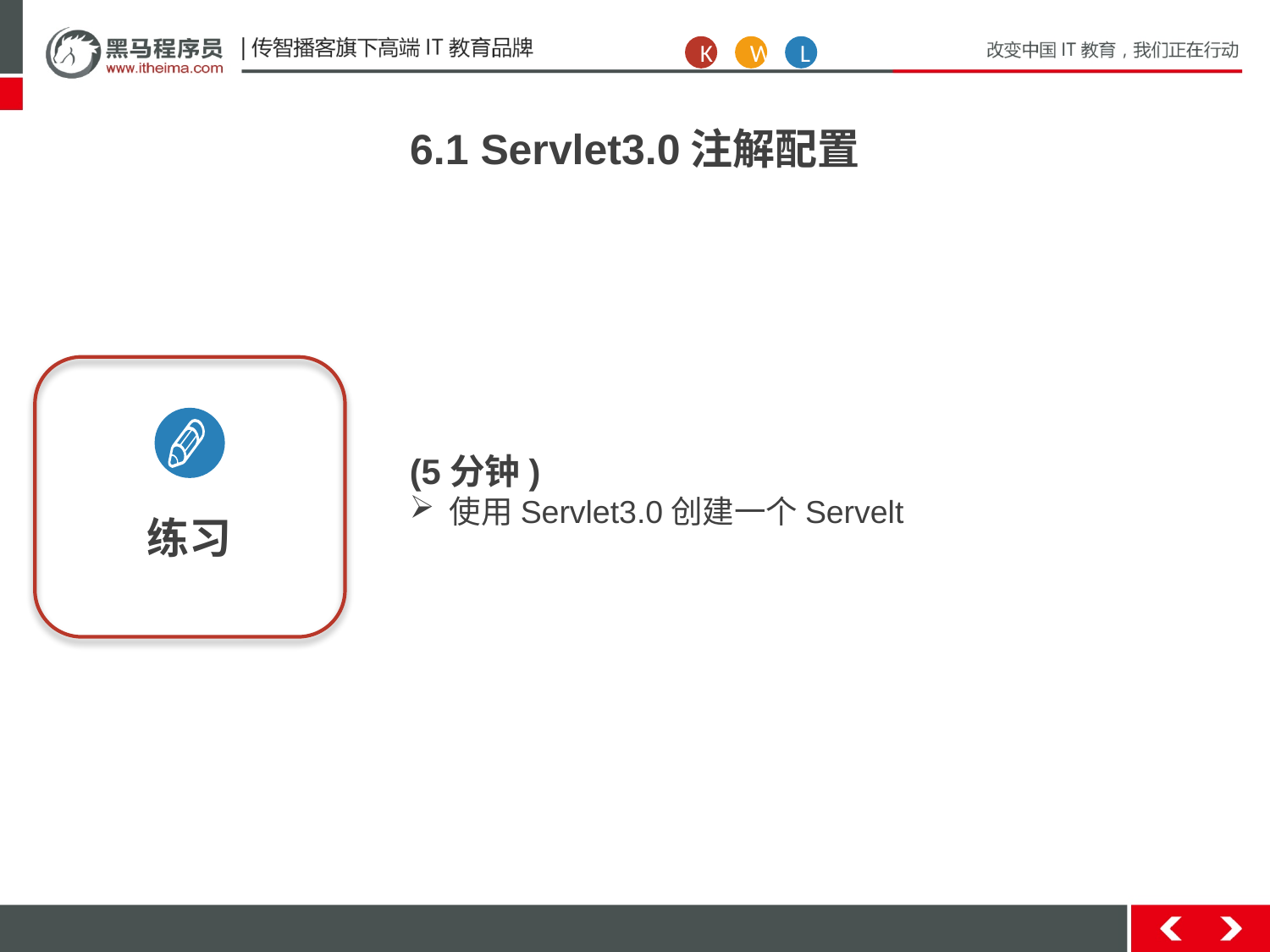

K
W
L
6.1 Servlet3.0注解配置

练习
(5分钟)
使用Servlet3.0创建一个Servelt